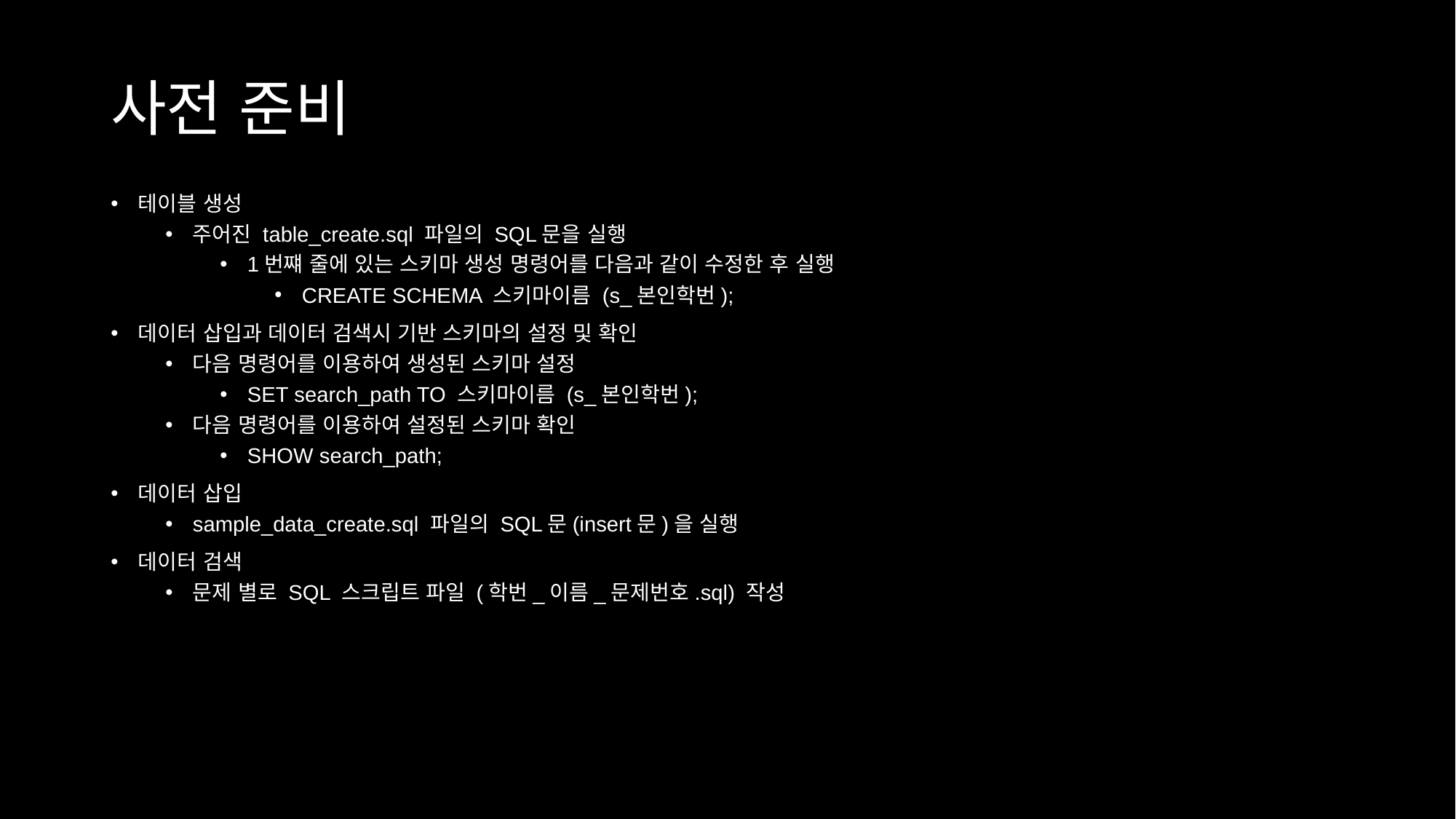

# 사전 준비
테이블 생성
주어진 table_create.sql 파일의 SQL문을 실행
1번쨰 줄에 있는 스키마 생성 명령어를 다음과 같이 수정한 후 실행
CREATE SCHEMA 스키마이름 (s_본인학번);
데이터 삽입과 데이터 검색시 기반 스키마의 설정 및 확인
다음 명령어를 이용하여 생성된 스키마 설정
SET search_path TO 스키마이름 (s_본인학번);
다음 명령어를 이용하여 설정된 스키마 확인
SHOW search_path;
데이터 삽입
sample_data_create.sql 파일의 SQL문(insert문)을 실행
데이터 검색
문제 별로 SQL 스크립트 파일 (학번_이름_문제번호.sql) 작성